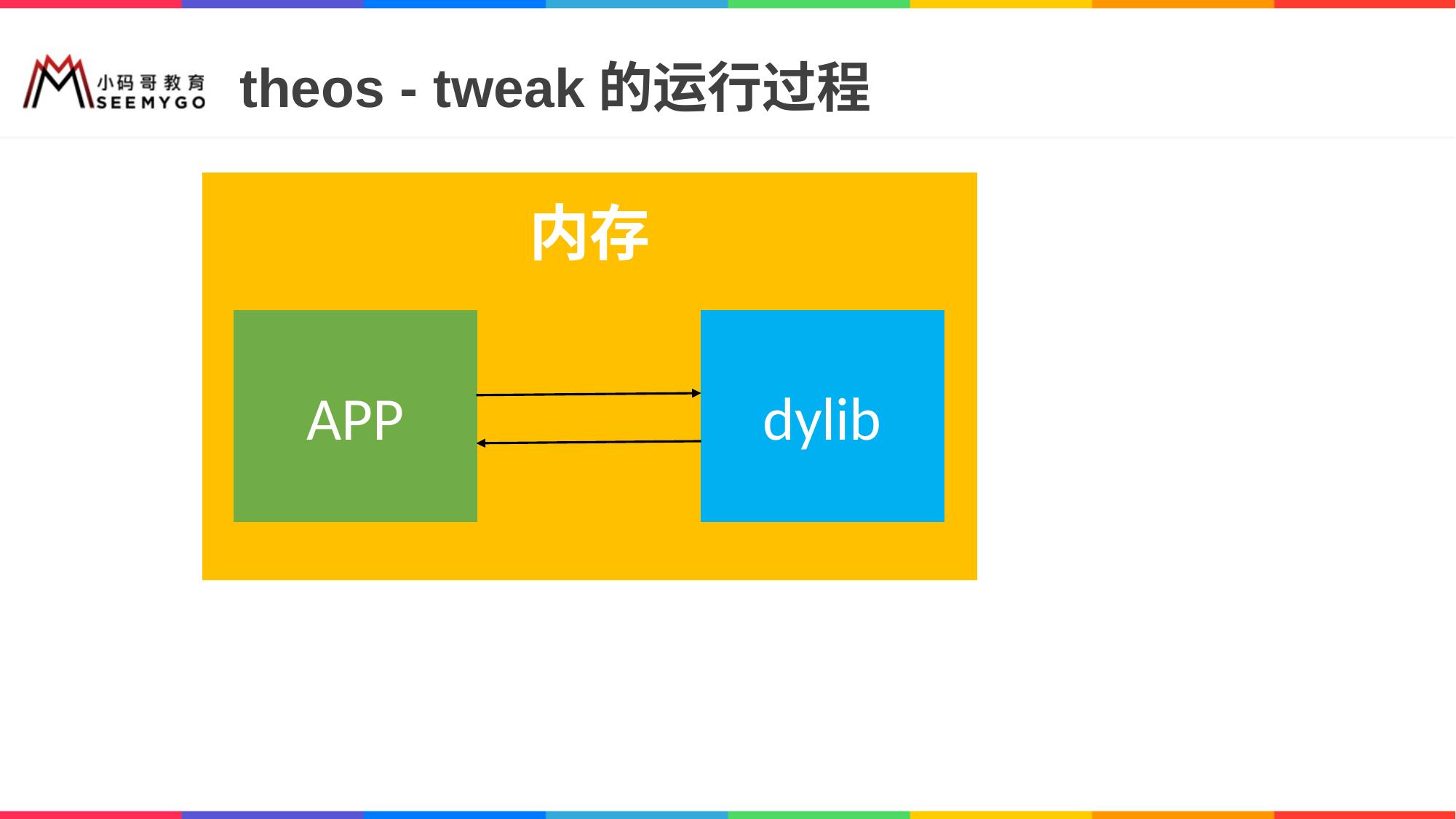

# theos - tweak的运行过程
内存

APP
dylib